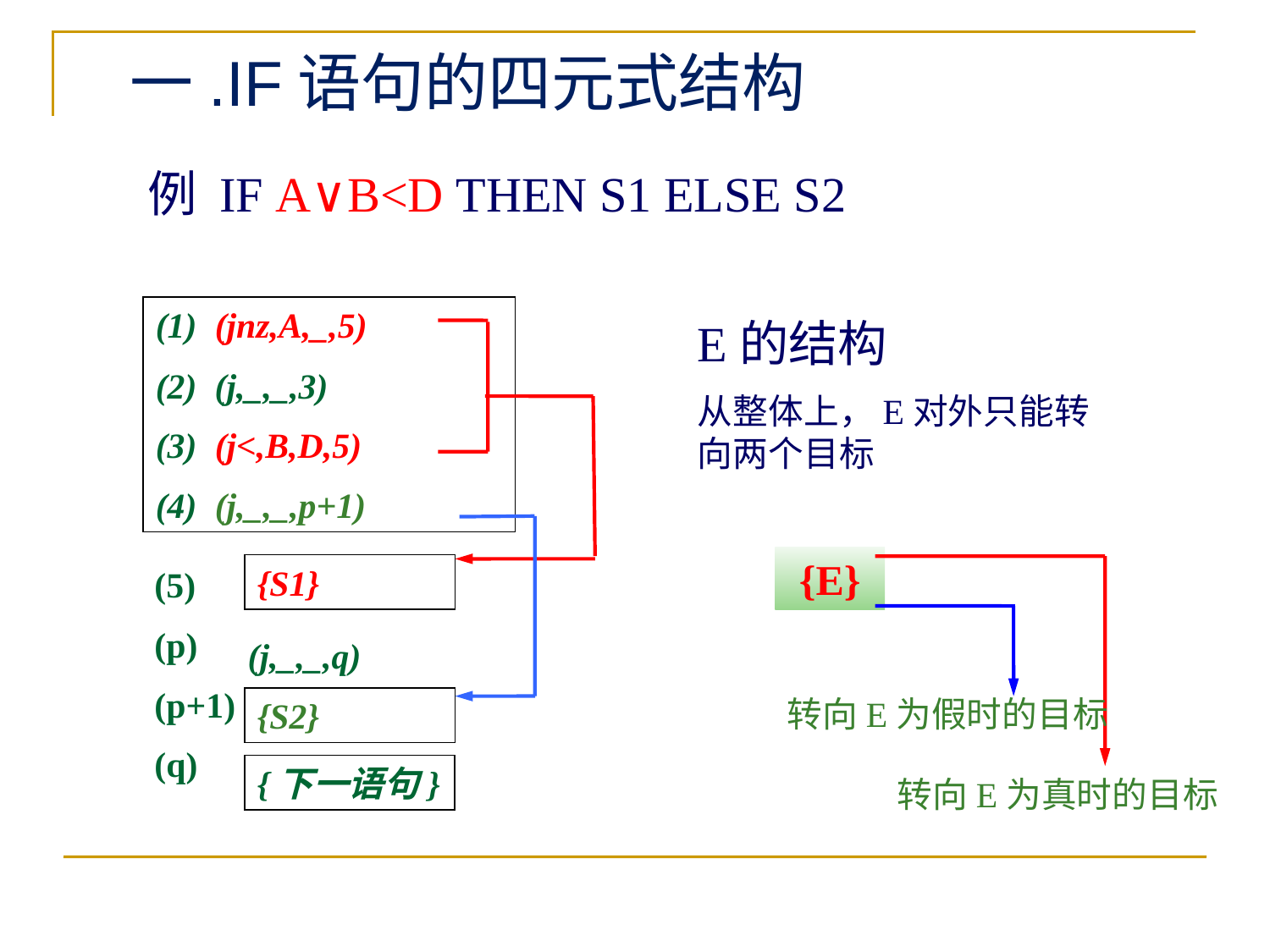

一.IF语句的四元式结构

例 IF A∨B<D THEN S1 ELSE S2
(1)  (jnz,A,_,5)
(2)  (j,_,_,3)
(3)  (j<,B,D,5)
(4)  (j,_,_,p+1)
E的结构
从整体上，E对外只能转向两个目标

{E}
{S1}
(5)
(p)
(p+1)
(q)

(j,_,_,q)
转向E为假时的目标
{S2}

{下一语句}
转向E为真时的目标